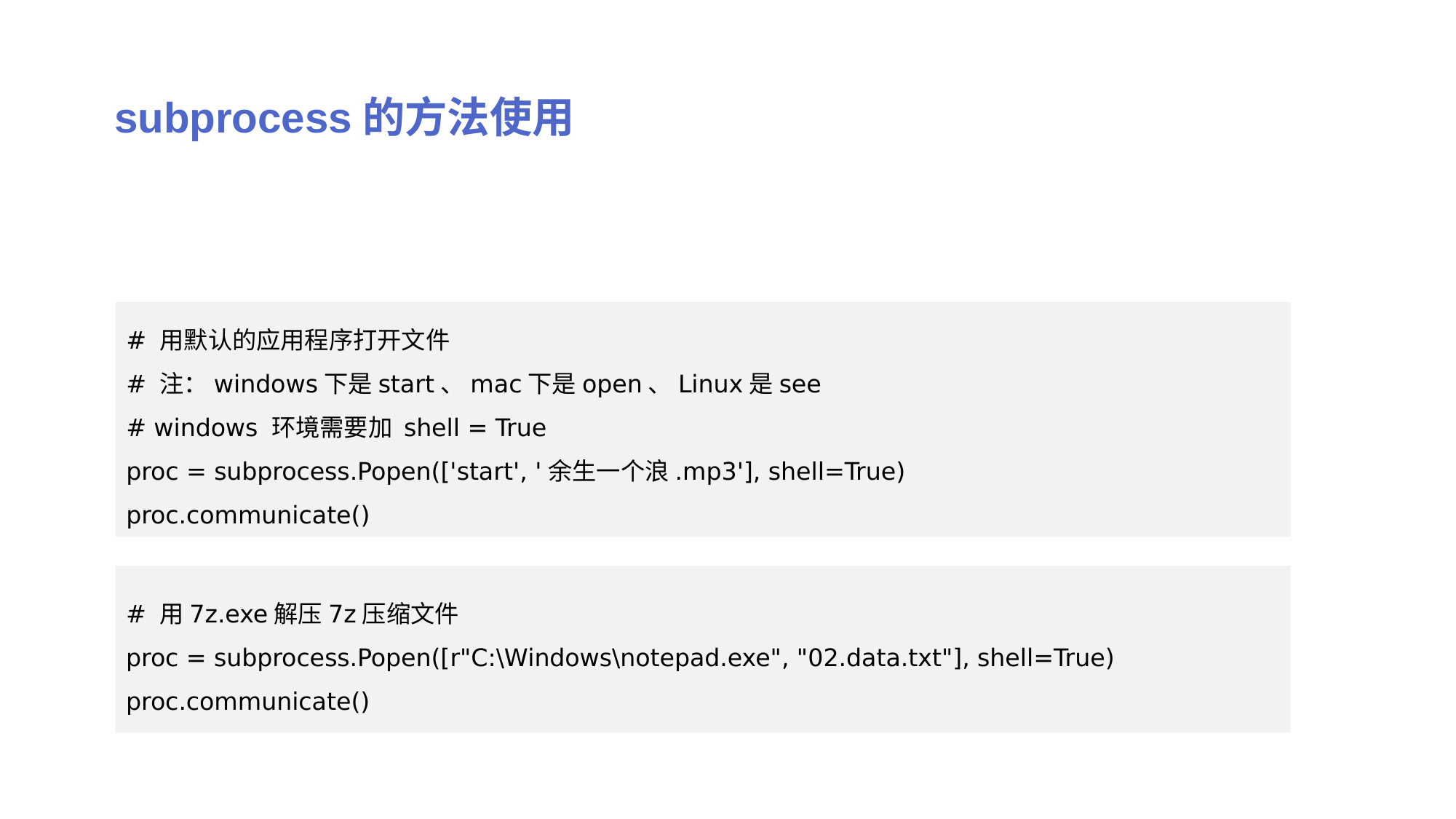

subprocess的方法使用
# 用默认的应用程序打开文件
# 注：windows下是start、mac下是open、Linux是see
# windows 环境需要加 shell = True
proc = subprocess.Popen(['start', '余生一个浪.mp3'], shell=True)
proc.communicate()
# 用7z.exe解压7z压缩文件
proc = subprocess.Popen([r"C:\Windows\notepad.exe", "02.data.txt"], shell=True)
proc.communicate()